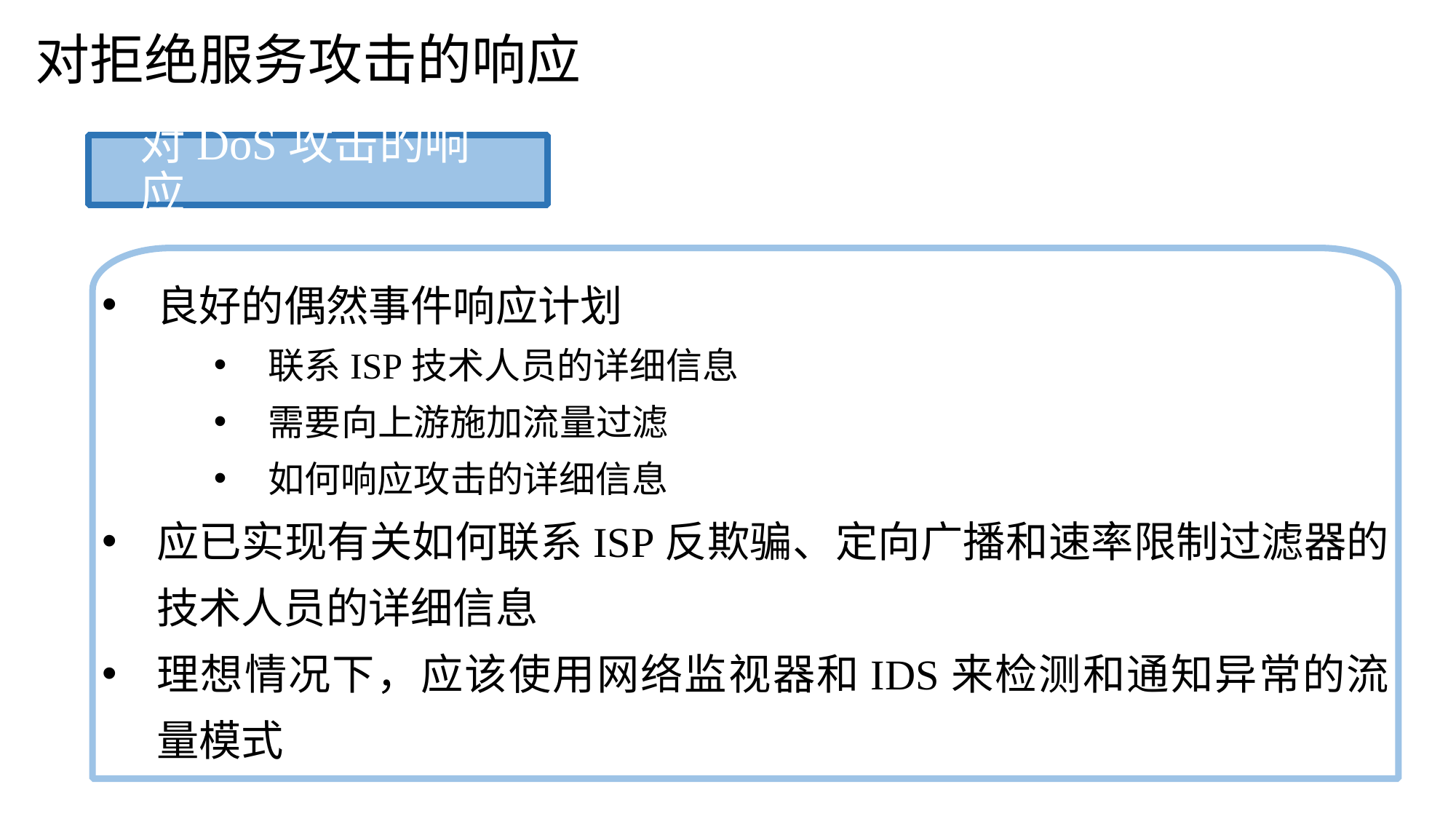

对拒绝服务攻击的响应
对DoS攻击的响应
良好的偶然事件响应计划
联系ISP技术人员的详细信息
需要向上游施加流量过滤
如何响应攻击的详细信息
应已实现有关如何联系ISP反欺骗、定向广播和速率限制过滤器的技术人员的详细信息
理想情况下，应该使用网络监视器和IDS来检测和通知异常的流量模式